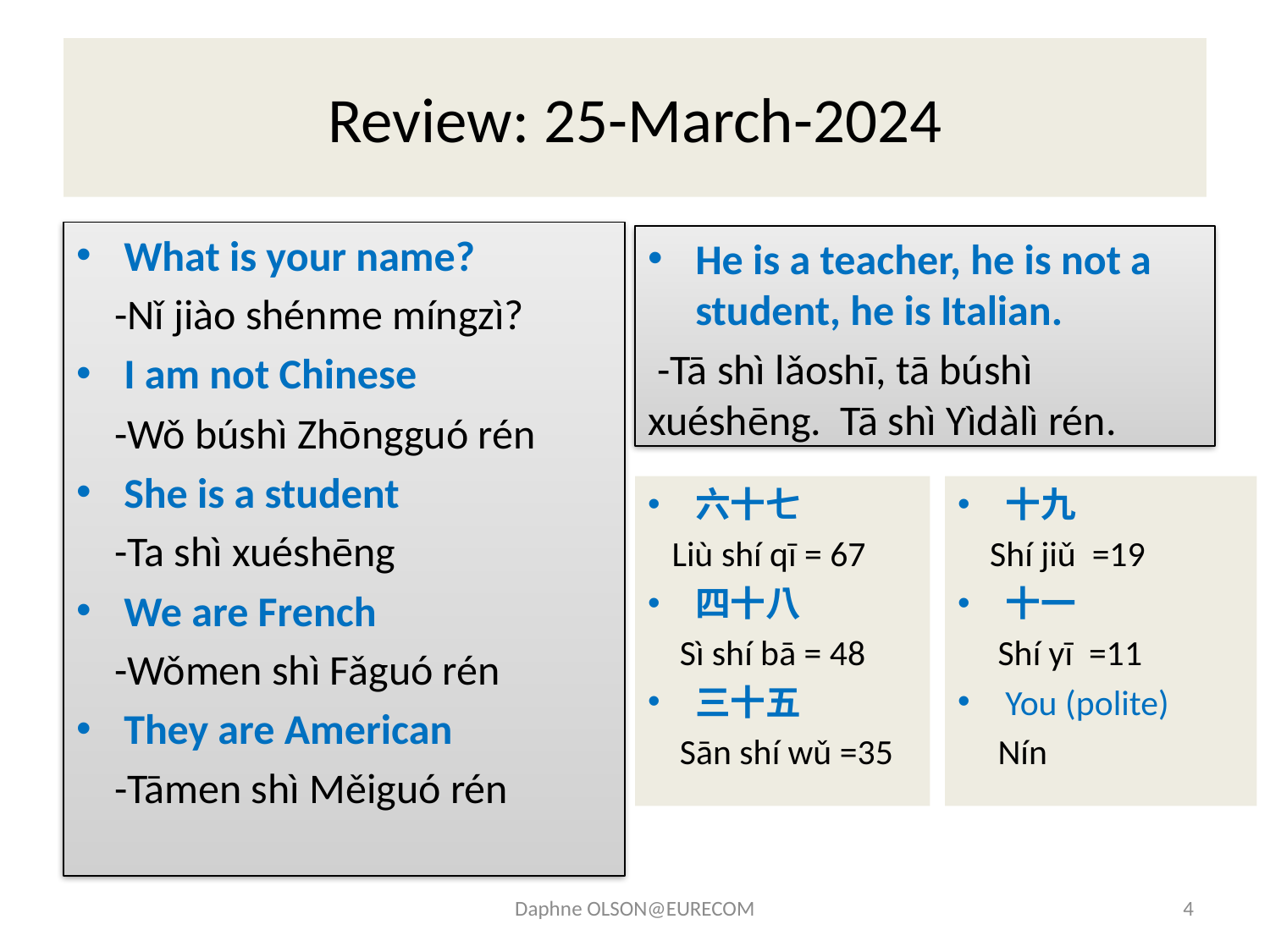

# Review: 25-March-2024
What is your name?
    -Nǐ jiào shénme míngzì?
I am not Chinese
    -Wǒ búshì Zhōngguó rén
She is a student
    -Ta shì xuéshēng
We are French
    -Wǒmen shì Fǎguó rén
They are American
    -Tāmen shì Měiguó rén

He is a teacher, he is not a student, he is Italian.
 -Tā shì lǎoshī, tā búshì xuéshēng.  Tā shì Yìdàlì rén.
六十七
   Liù shí qī = 67
四十八
    Sì shí bā = 48
三十五
    Sān shí wǔ =35
十九
    Shí jiǔ  =19
十一
     Shí yī  =11
You (polite)
     Nín

Daphne OLSON@EURECOM
4